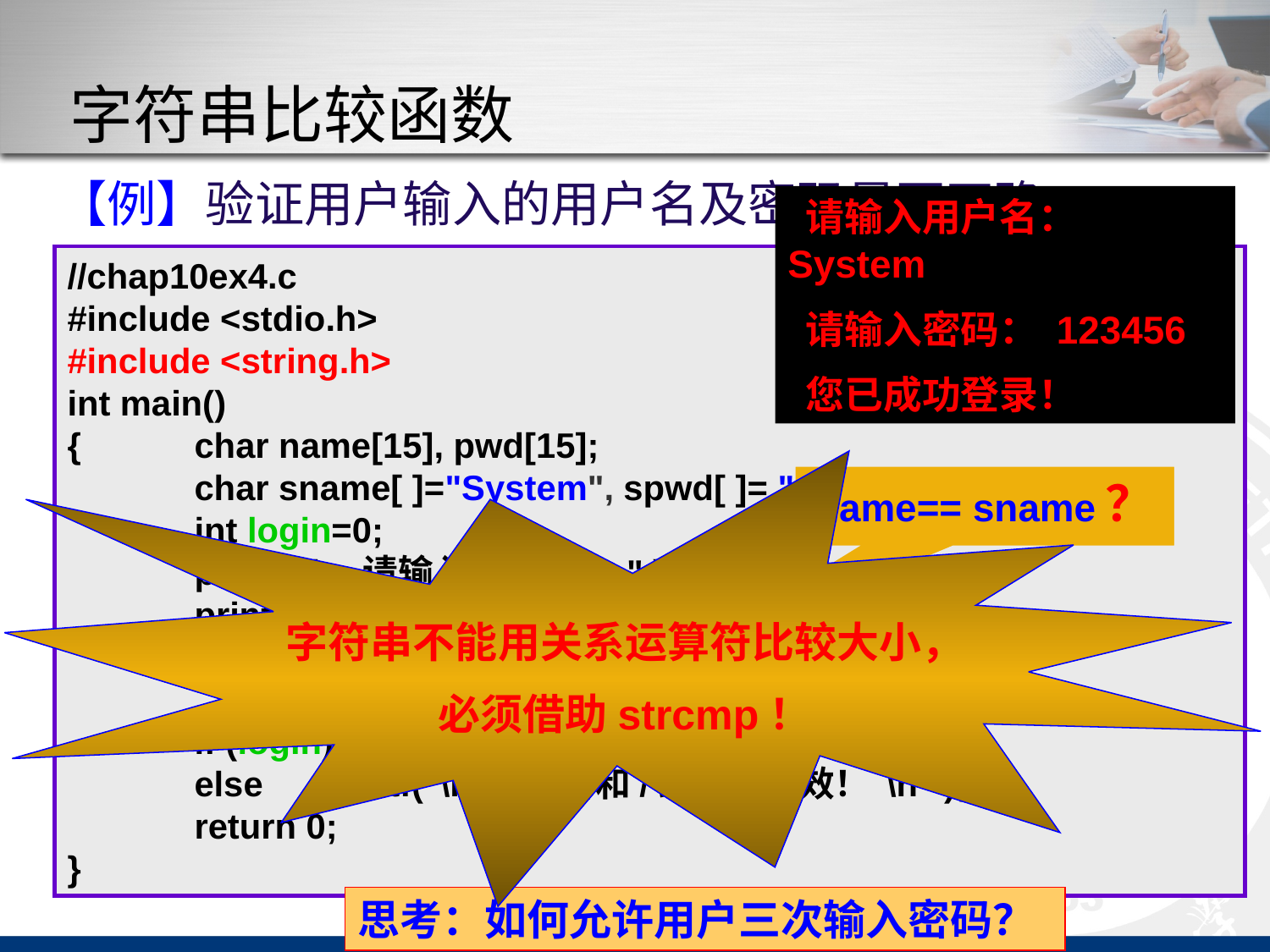

# 字符串比较函数
【例】验证用户输入的用户名及密码是否正确
 请输入用户名：System
 请输入密码： 123456
 您已成功登录！
//chap10ex4.c
#include <stdio.h>
#include <string.h>
int main()
{	char name[15], pwd[15];
	char sname[ ]="System", spwd[ ]= "123456";
	int login=0;
	printf("\n 请输入用户名： " );	gets(name);
	printf("\n 请输入密码： ");	gets(pwd);
	if((strcmp(name, sname)==0) &&
                      (strcmp(pwd,spwd)==0))	login=1;
	if (login)   printf("\n 您已成功登录！ \n ");
	else	printf("\n 用户名和/或密码无效！ \n ");
	return 0;
}
字符串不能用关系运算符比较大小，
必须借助strcmp！
name== sname？
思考：如何允许用户三次输入密码？